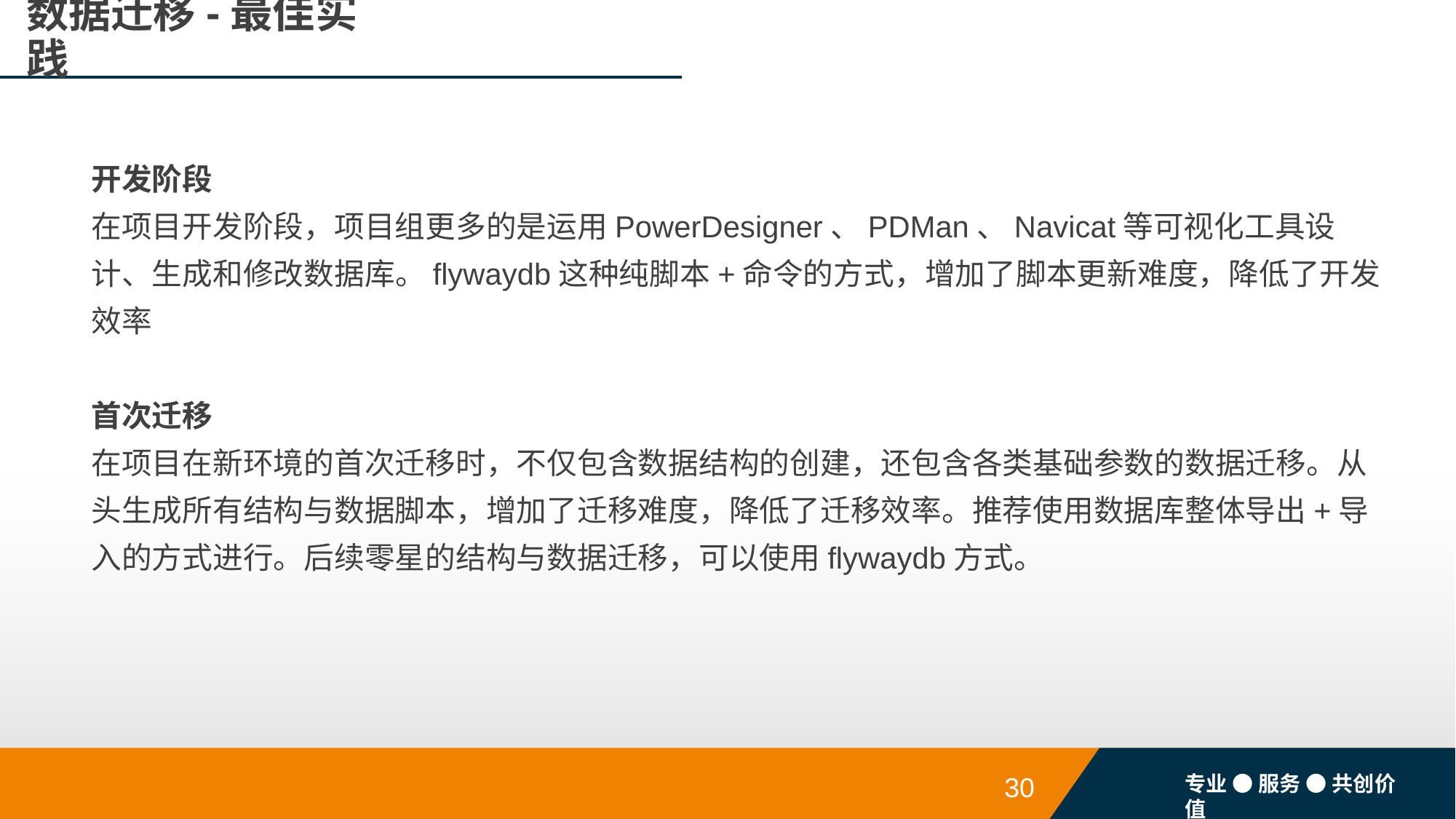

# 数据迁移-最佳实践
开发阶段
在项目开发阶段，项目组更多的是运用PowerDesigner、PDMan、Navicat等可视化工具设计、生成和修改数据库。flywaydb这种纯脚本+命令的方式，增加了脚本更新难度，降低了开发效率

首次迁移
在项目在新环境的首次迁移时，不仅包含数据结构的创建，还包含各类基础参数的数据迁移。从头生成所有结构与数据脚本，增加了迁移难度，降低了迁移效率。推荐使用数据库整体导出+导入的方式进行。后续零星的结构与数据迁移，可以使用flywaydb方式。